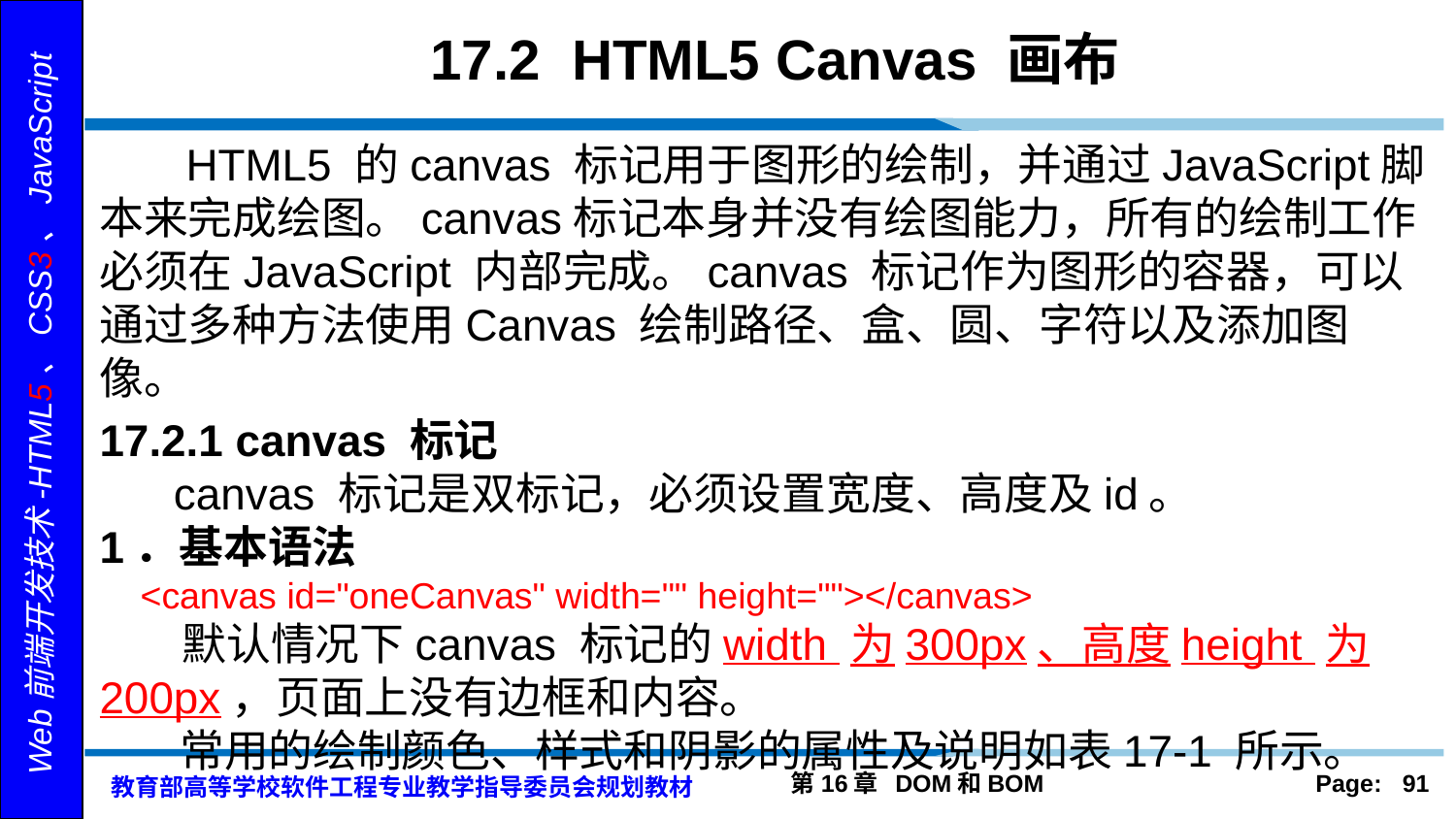

# 17.2  HTML5 Canvas 画布
       HTML5 的canvas 标记用于图形的绘制，并通过JavaScript脚本来完成绘图。canvas标记本身并没有绘图能力，所有的绘制工作必须在JavaScript 内部完成。canvas 标记作为图形的容器，可以通过多种方法使用Canvas 绘制路径、盒、圆、字符以及添加图像。
17.2.1 canvas 标记
      canvas 标记是双标记，必须设置宽度、高度及id。
1．基本语法
    <canvas id="oneCanvas" width="" height=""></canvas>
         默认情况下canvas 标记的width 为300px、高度height 为200px，页面上没有边框和内容。
       常用的绘制颜色、样式和阴影的属性及说明如表17-1 所示。